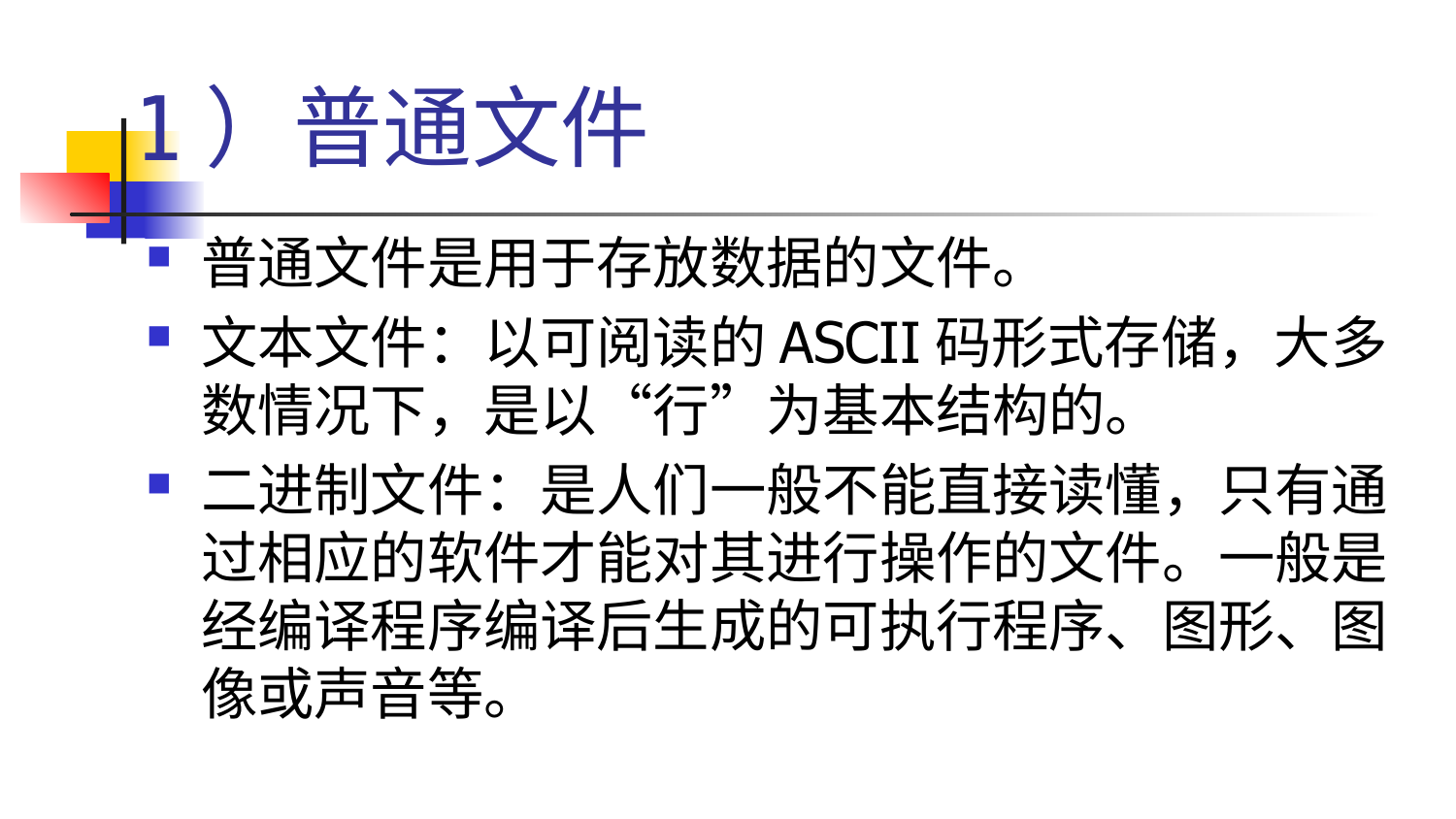

# 1）普通文件
普通文件是用于存放数据的文件。
文本文件：以可阅读的ASCII码形式存储，大多数情况下，是以“行”为基本结构的。
二进制文件：是人们一般不能直接读懂，只有通过相应的软件才能对其进行操作的文件。一般是经编译程序编译后生成的可执行程序、图形、图像或声音等。